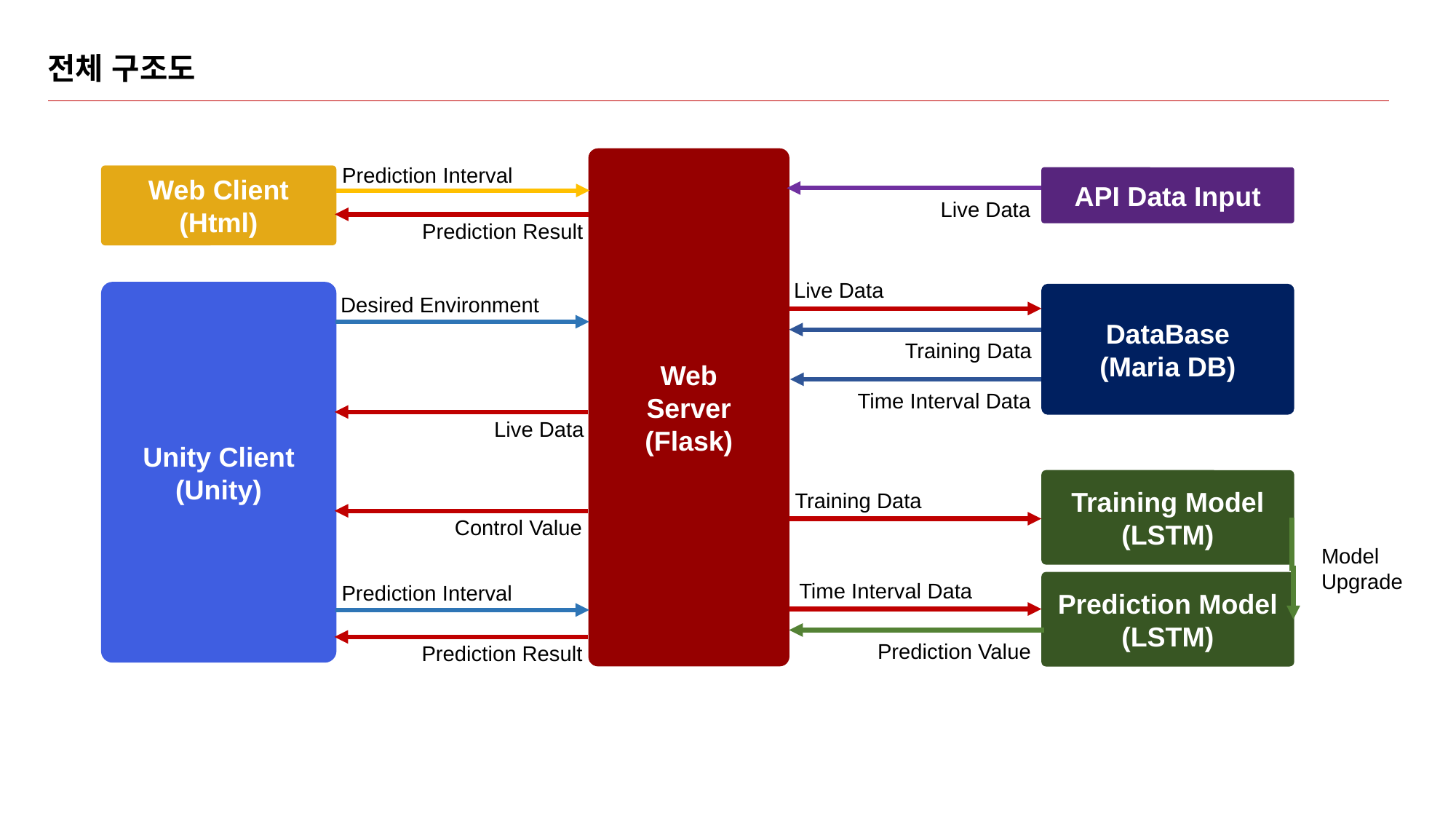

전체 구조도
Web
Server
(Flask)
Prediction Interval
Web Client
(Html)
Prediction Result
API Data Input
Live Data
Live Data
DataBase
(Maria DB)
Training Data
Time Interval Data
Unity Client
(Unity)
Desired Environment
Live Data
Control Value
Prediction Interval
Prediction Result
Training Model
(LSTM)
Training Data
Model
Upgrade
Prediction Model
(LSTM)
Time Interval Data
Prediction Value